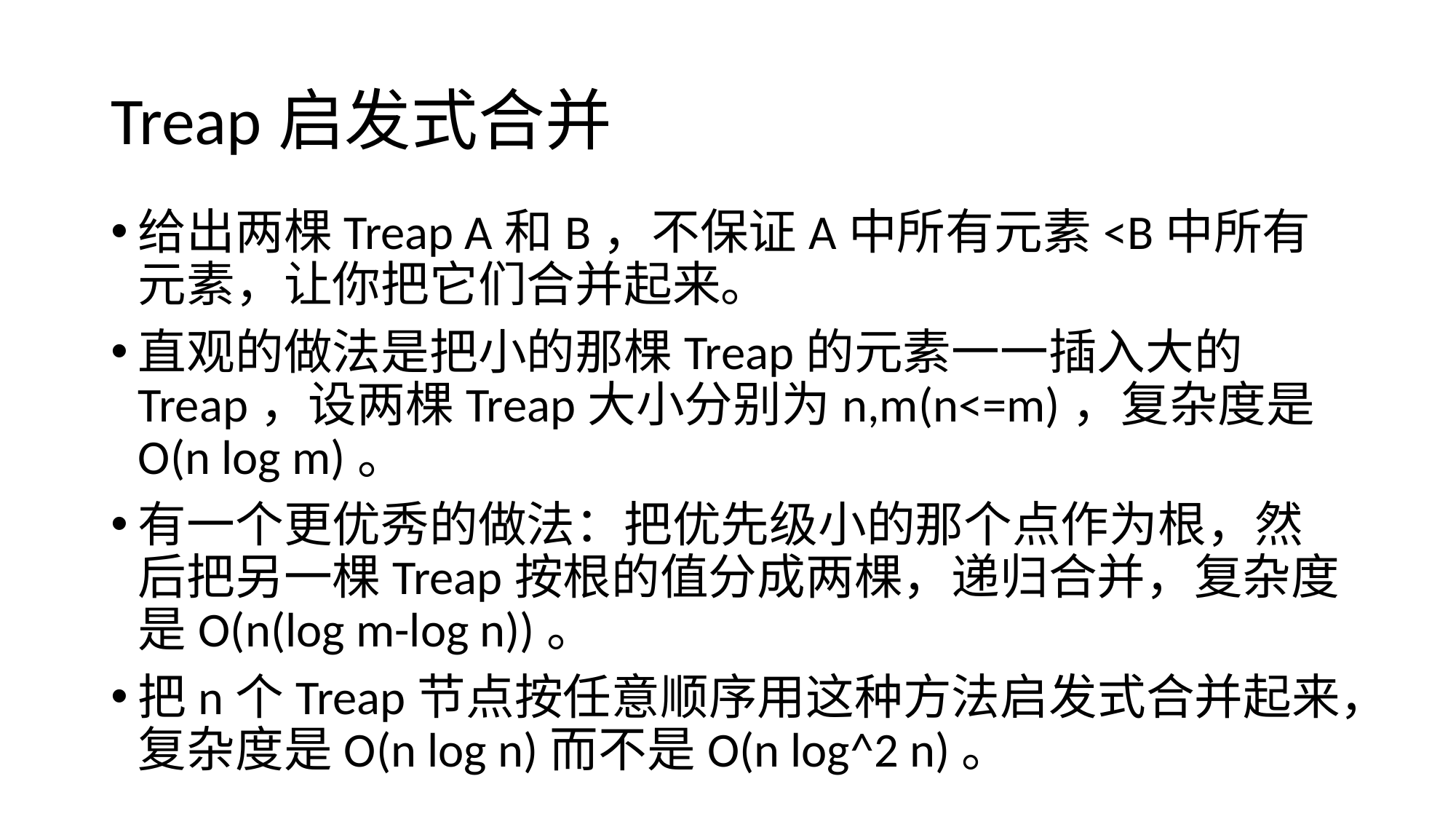

# Treap启发式合并
给出两棵Treap A和B，不保证A中所有元素<B中所有元素，让你把它们合并起来。
直观的做法是把小的那棵Treap的元素一一插入大的Treap，设两棵Treap大小分别为n,m(n<=m)，复杂度是O(n log m)。
有一个更优秀的做法：把优先级小的那个点作为根，然后把另一棵Treap按根的值分成两棵，递归合并，复杂度是O(n(log m-log n))。
把n个Treap节点按任意顺序用这种方法启发式合并起来，复杂度是O(n log n)而不是O(n log^2 n)。